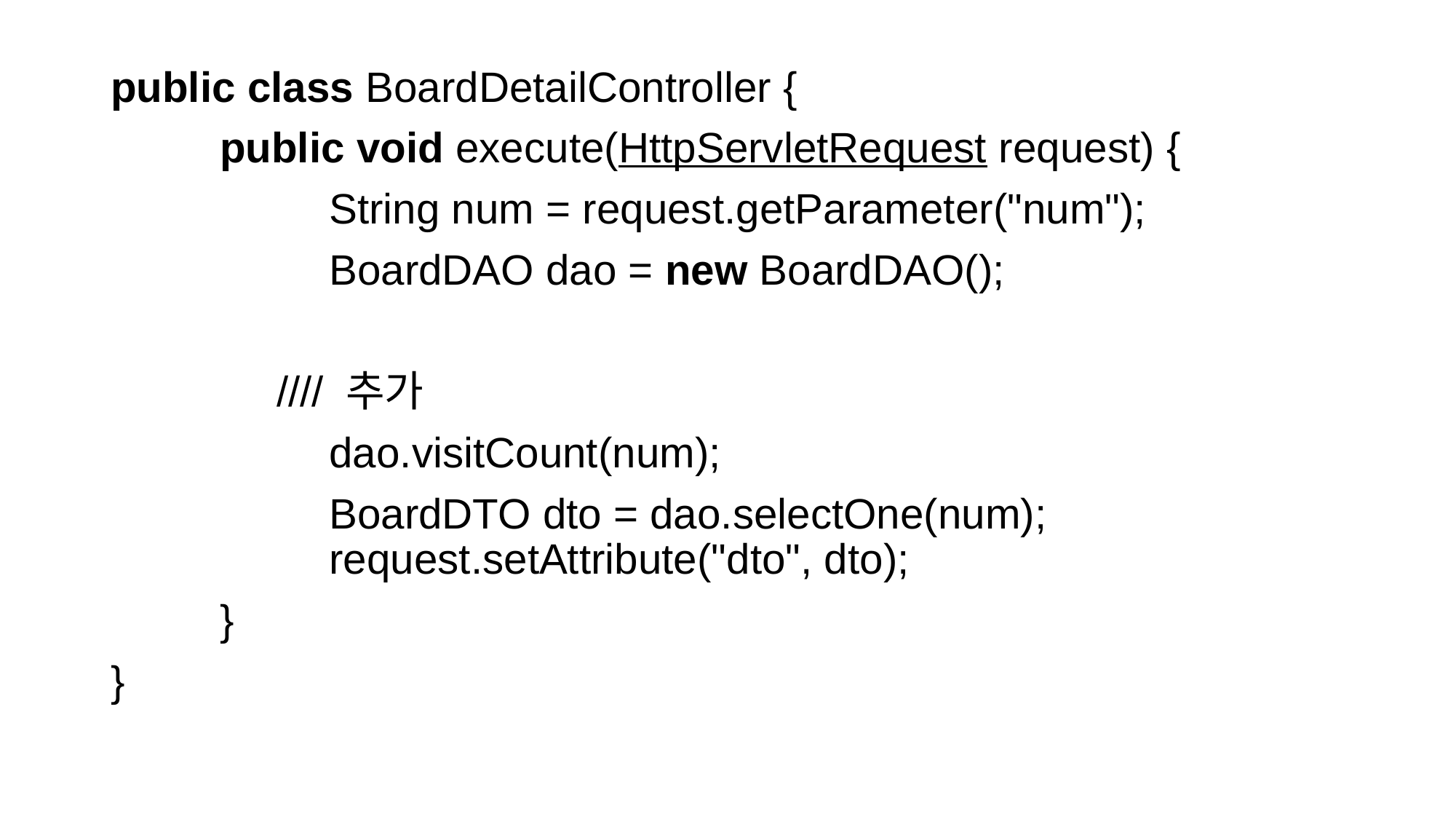

public class BoardDetailController {
	public void execute(HttpServletRequest request) {
		String num = request.getParameter("num");
		BoardDAO dao = new BoardDAO();

              //// 추가
		dao.visitCount(num);
		BoardDTO dto = dao.selectOne(num); 					request.setAttribute("dto", dto);
	}
}